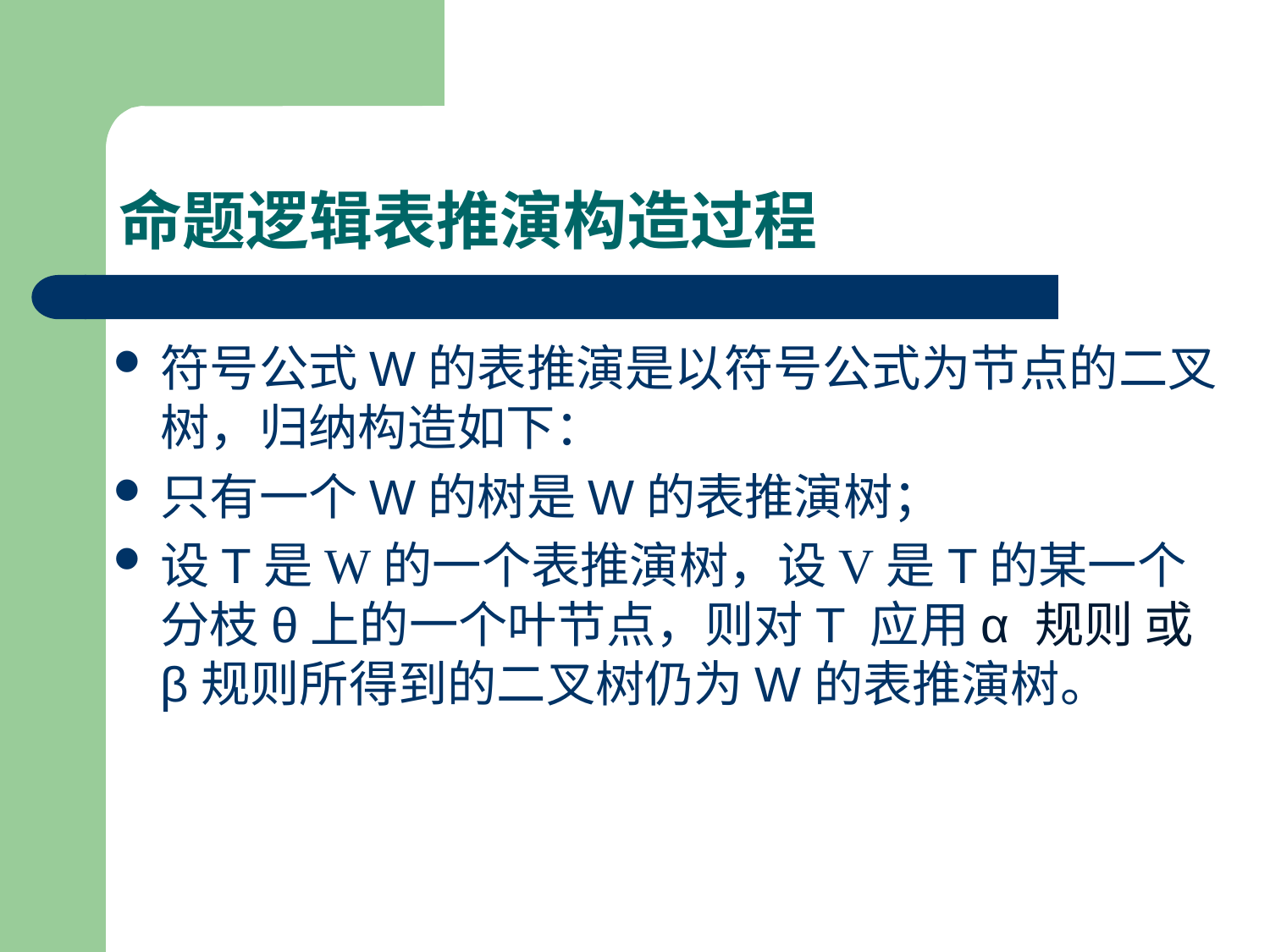

# 命题逻辑表推演构造过程
符号公式W的表推演是以符号公式为节点的二叉树，归纳构造如下：
只有一个W的树是W的表推演树；
设T是W的一个表推演树，设V是T的某一个分枝θ上的一个叶节点，则对T 应用α 规则 或β规则所得到的二叉树仍为W的表推演树。

8